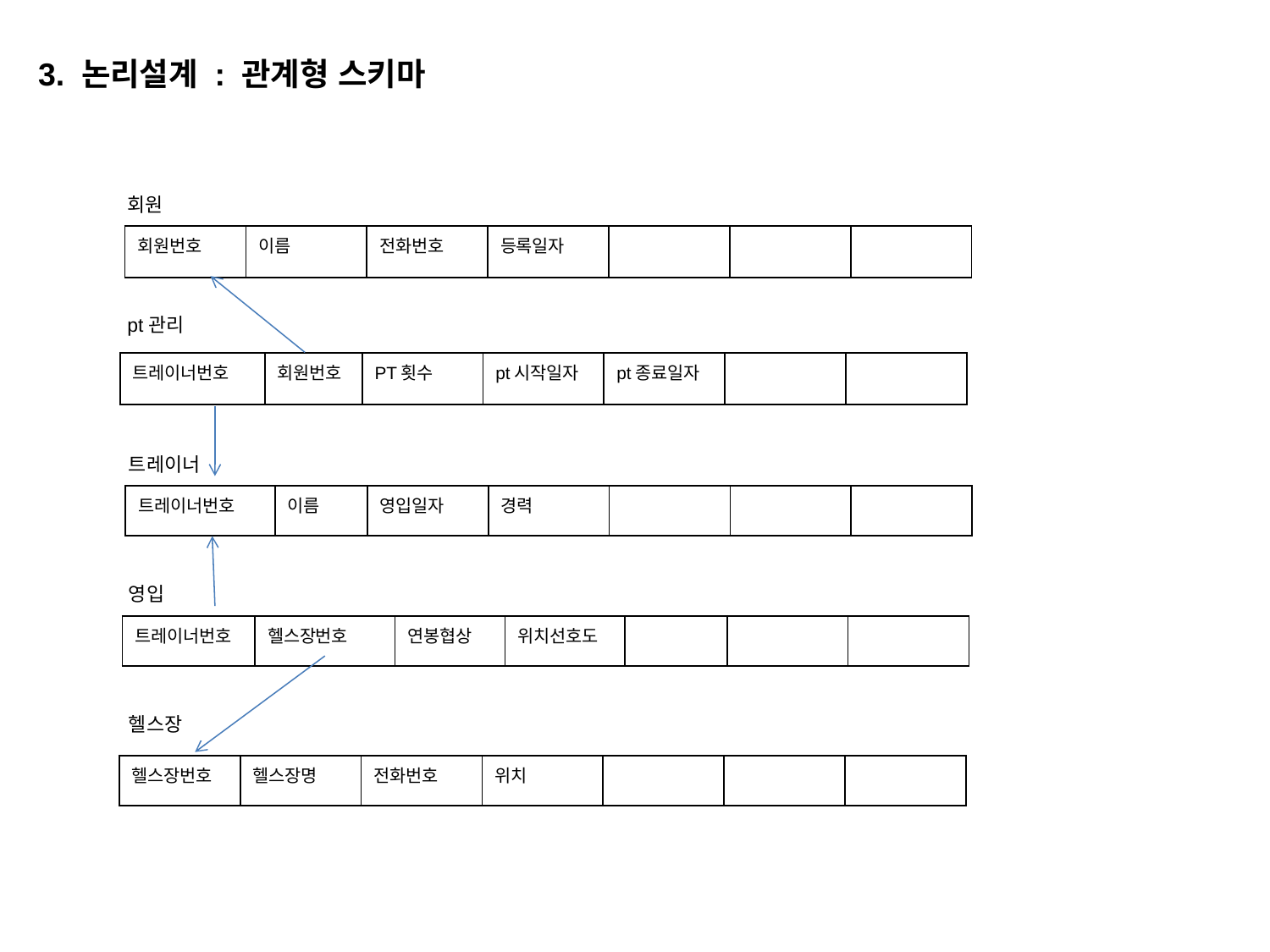

3. 논리설계 : 관계형 스키마
회원
| 회원번호 | 이름 | 전화번호 | 등록일자 |  |  |  |
| --- | --- | --- | --- | --- | --- | --- |
pt관리
| 트레이너번호 | 회원번호 | PT횟수 | pt시작일자 | pt종료일자 |  |  |
| --- | --- | --- | --- | --- | --- | --- |
트레이너
| 트레이너번호 | 이름 | 영입일자 | 경력 |  |  |  |
| --- | --- | --- | --- | --- | --- | --- |
영입
| 트레이너번호 | 헬스장번호 | 연봉협상 | 위치선호도 |  |  |  |
| --- | --- | --- | --- | --- | --- | --- |
헬스장
| 헬스장번호 | 헬스장명 | 전화번호 | 위치 |  |  |  |
| --- | --- | --- | --- | --- | --- | --- |